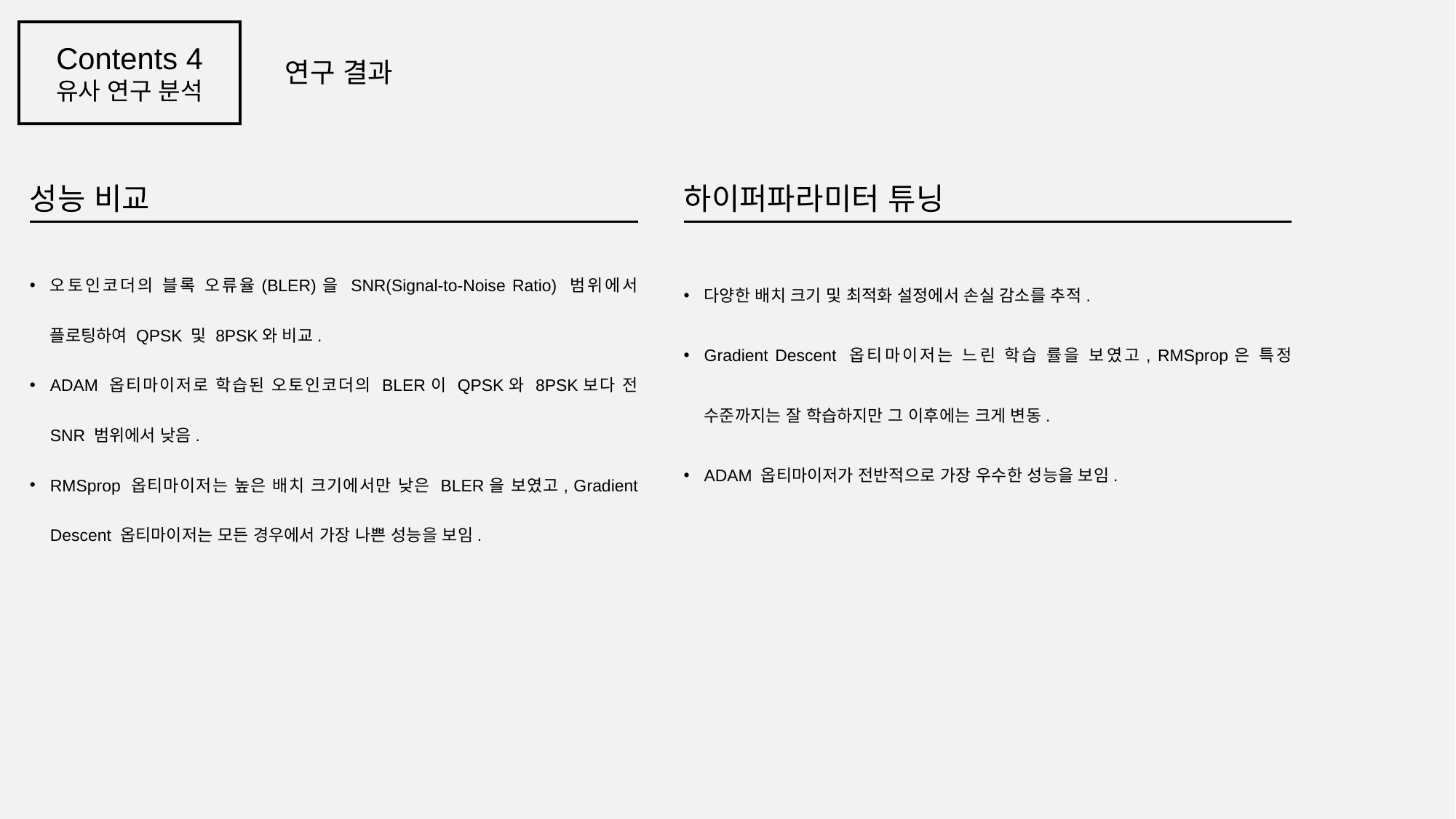

Contents 4
유사 연구 분석
연구 결과
성능 비교

오토인코더의 블록 오류율(BLER)을 SNR(Signal-to-Noise Ratio) 범위에서 플로팅하여 QPSK 및 8PSK와 비교.
ADAM 옵티마이저로 학습된 오토인코더의 BLER이 QPSK와 8PSK보다 전 SNR 범위에서 낮음.
RMSprop 옵티마이저는 높은 배치 크기에서만 낮은 BLER을 보였고, Gradient Descent 옵티마이저는 모든 경우에서 가장 나쁜 성능을 보임.
하이퍼파라미터 튜닝

다양한 배치 크기 및 최적화 설정에서 손실 감소를 추적.
Gradient Descent 옵티마이저는 느린 학습 률을 보였고, RMSprop은 특정 수준까지는 잘 학습하지만 그 이후에는 크게 변동.
ADAM 옵티마이저가 전반적으로 가장 우수한 성능을 보임.